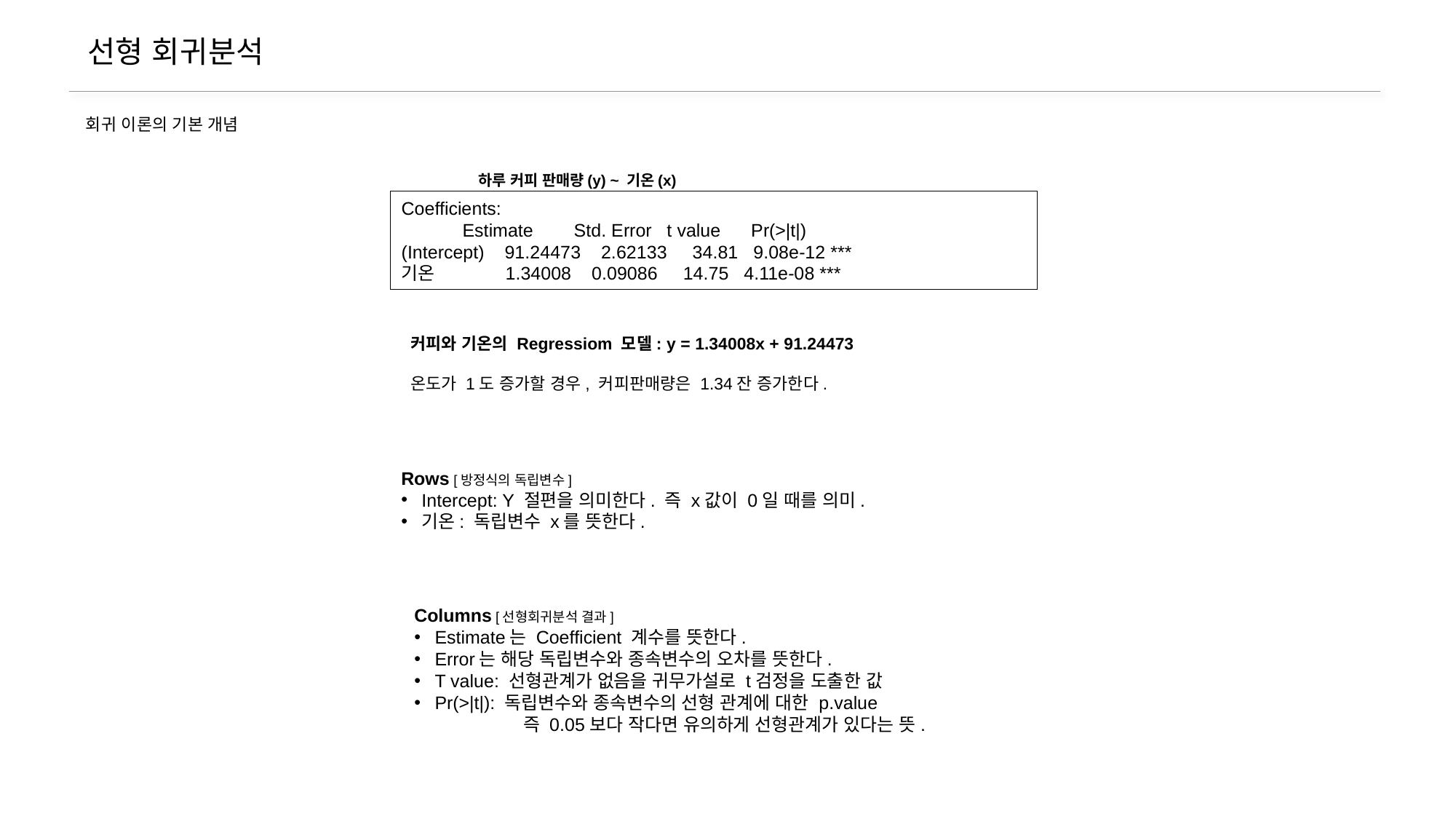

선형 회귀분석
회귀 이론의 기본 개념
하루 커피 판매량(y) ~ 기온(x)
Coefficients:
            Estimate        Std. Error   t value      Pr(>|t|)
(Intercept)    91.24473    2.62133     34.81   9.08e-12 ***
기온             1.34008    0.09086     14.75   4.11e-08 ***
커피와 기온의 Regressiom 모델: y = 1.34008x + 91.24473

온도가 1도 증가할 경우, 커피판매량은 1.34잔 증가한다.
Rows [방정식의 독립변수]
Intercept: Y 절편을 의미한다. 즉 x값이 0일 때를 의미.
기온: 독립변수 x를 뜻한다.
Columns [선형회귀분석 결과]
Estimate는 Coefficient 계수를 뜻한다.
Error는 해당 독립변수와 종속변수의 오차를 뜻한다.
T value: 선형관계가 없음을 귀무가설로 t검정을 도출한 값
Pr(>|t|): 독립변수와 종속변수의 선형 관계에 대한 p.value
	즉 0.05보다 작다면 유의하게 선형관계가 있다는 뜻.